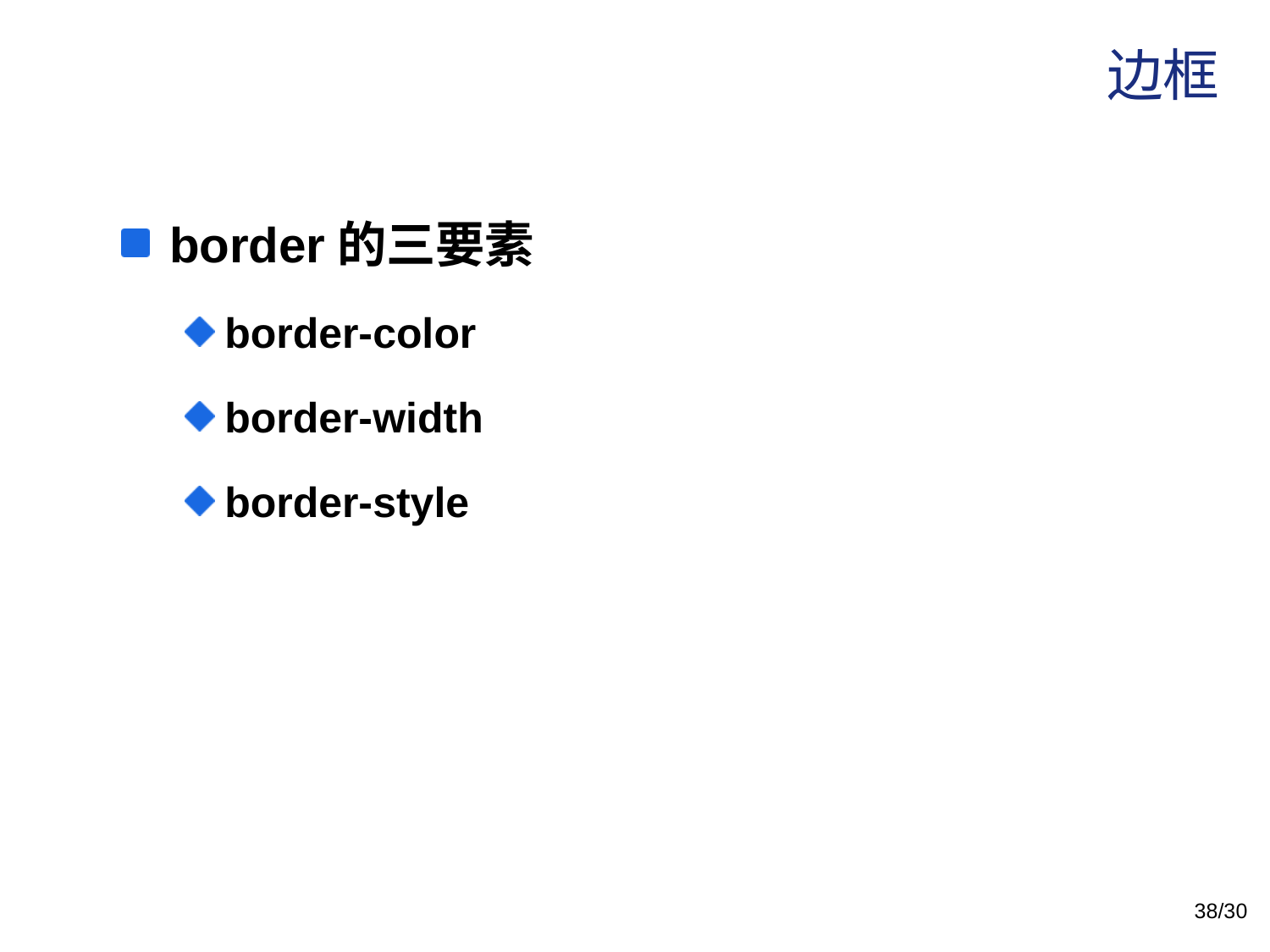

# 边框
border的三要素
border-color
border-width
border-style
38/30